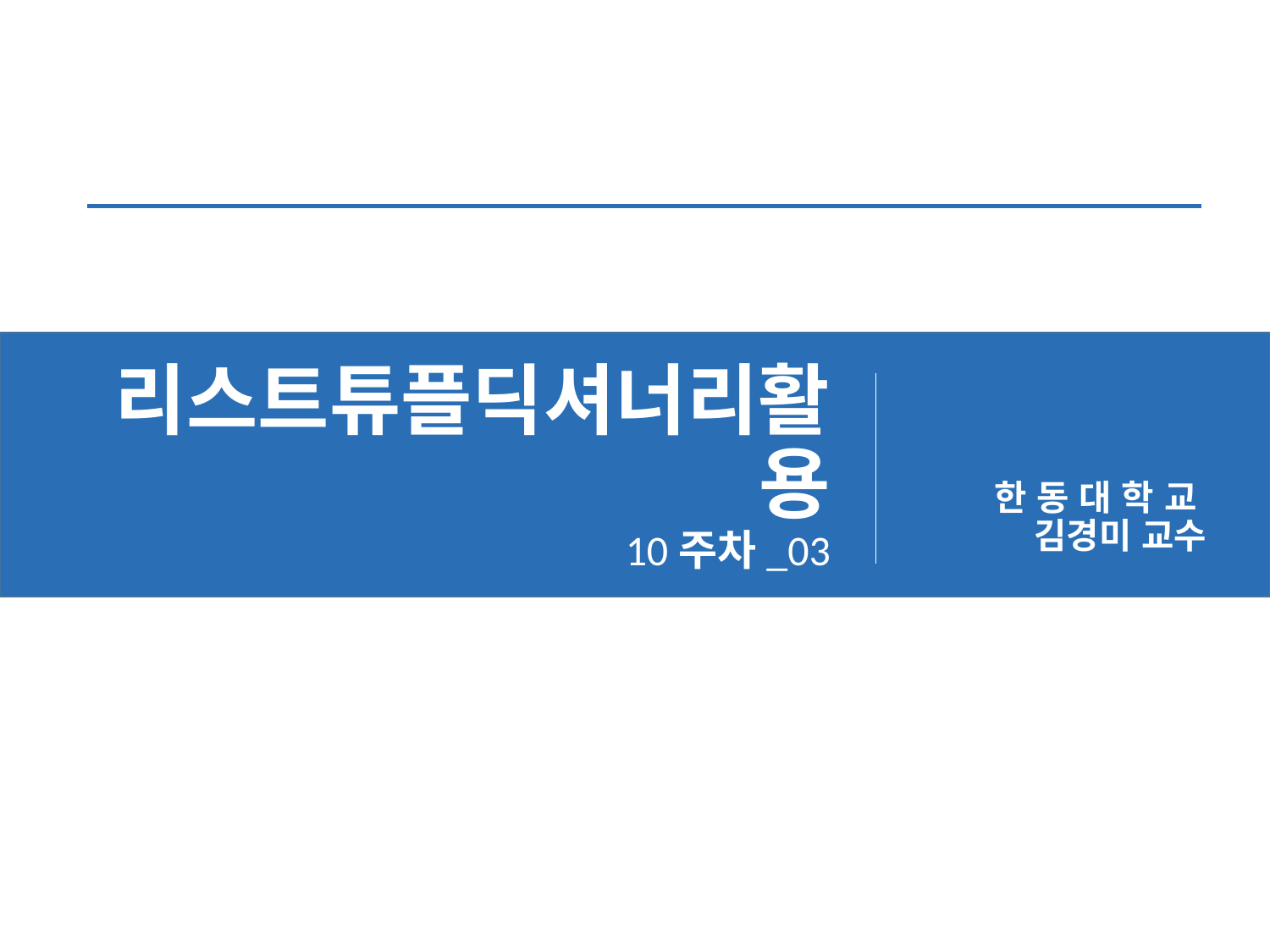

# 리스트튜플딕셔너리활용 10주차_03
한 동 대 학 교
김경미 교수